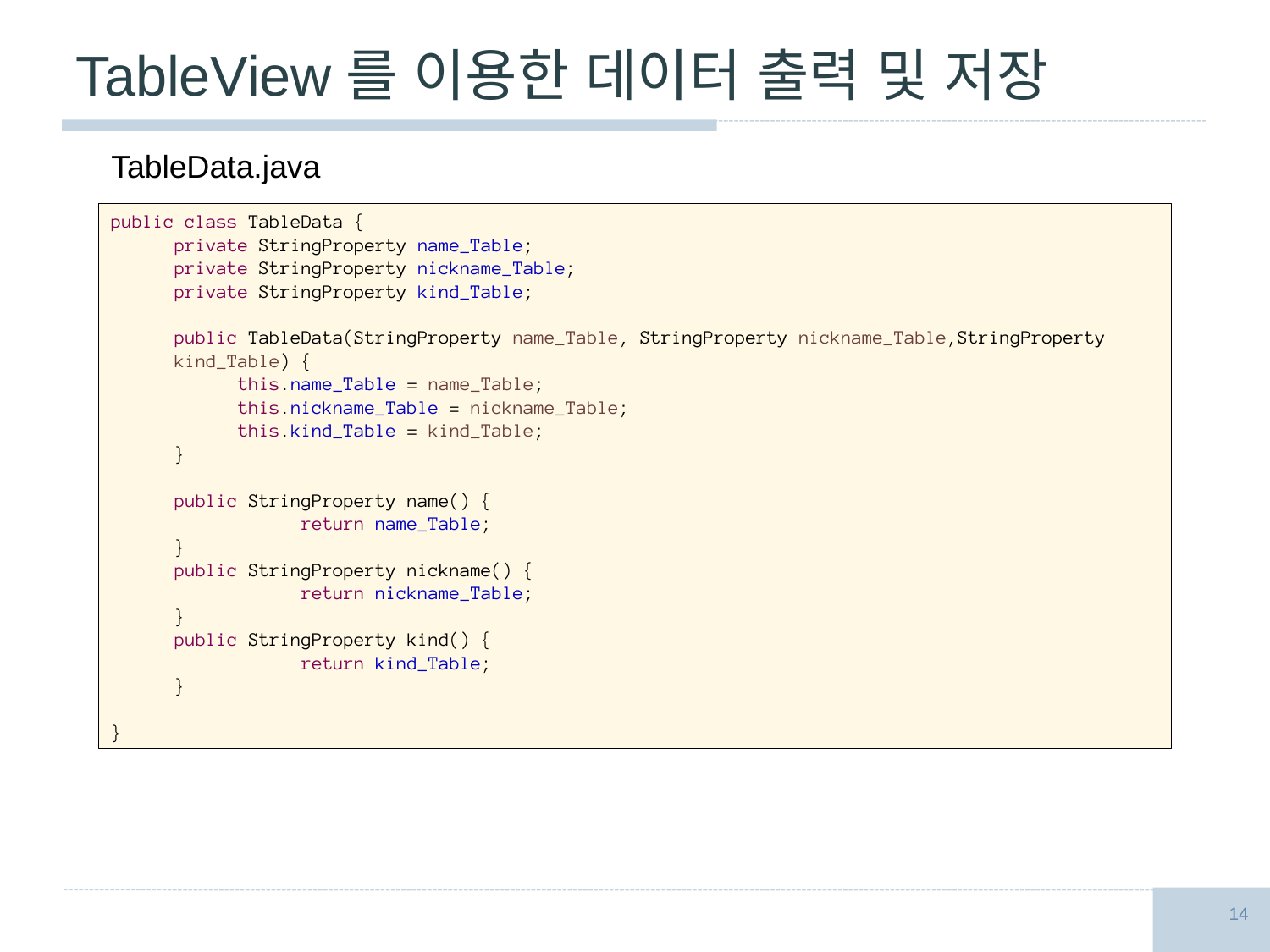

# TableView를 이용한 데이터 출력 및 저장
TableData.java
public class TableData {
private StringProperty name_Table;
private StringProperty nickname_Table;
private StringProperty kind_Table;

public TableData(StringProperty name_Table, StringProperty nickname_Table,StringProperty kind_Table) {
this.name_Table = name_Table;
this.nickname_Table = nickname_Table;
this.kind_Table = kind_Table;
}

public StringProperty name() {
	return name_Table;
}
public StringProperty nickname() {
	return nickname_Table;
}
public StringProperty kind() {
	return kind_Table;
}

}